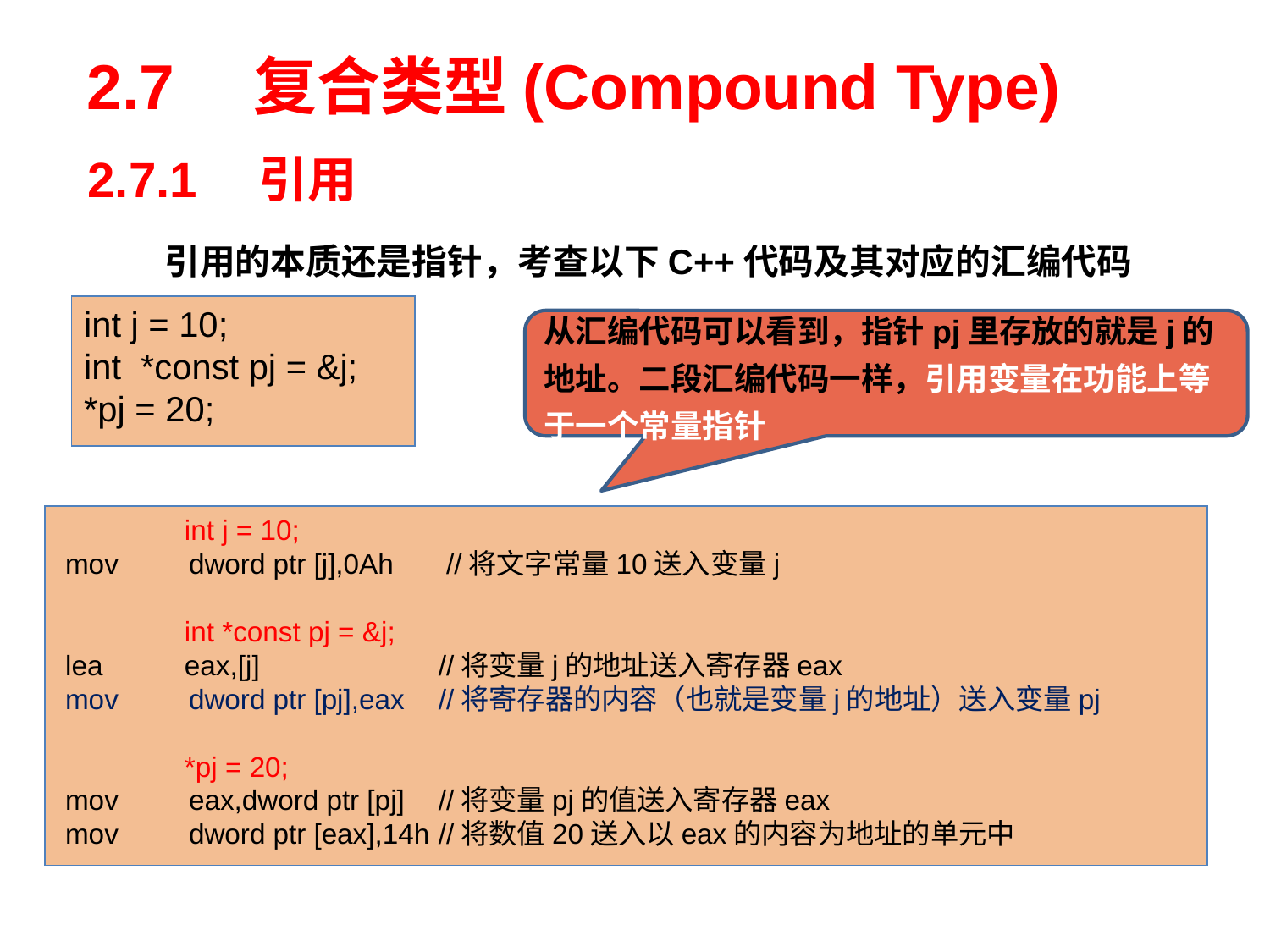

# 2.7　复合类型(Compound Type)
2.7.1　引用
	引用的本质还是指针，考查以下C++代码及其对应的汇编代码

int j = 10;
int  *const pj = &j;
*pj = 20;
从汇编代码可以看到，指针pj里存放的就是j的地址。二段汇编代码一样，引用变量在功能上等于一个常量指针
	int j = 10;
 mov         dword ptr [j],0Ah	 //将文字常量10送入变量j

	int *const pj = &j;
 lea         	eax,[j] 		//将变量j的地址送入寄存器eax
 mov         dword ptr [pj],eax  	//将寄存器的内容（也就是变量j的地址）送入变量pj

	*pj = 20;
 mov         eax,dword ptr [pj]  	//将变量pj的值送入寄存器eax
 mov         dword ptr [eax],14h	//将数值20送入以eax的内容为地址的单元中